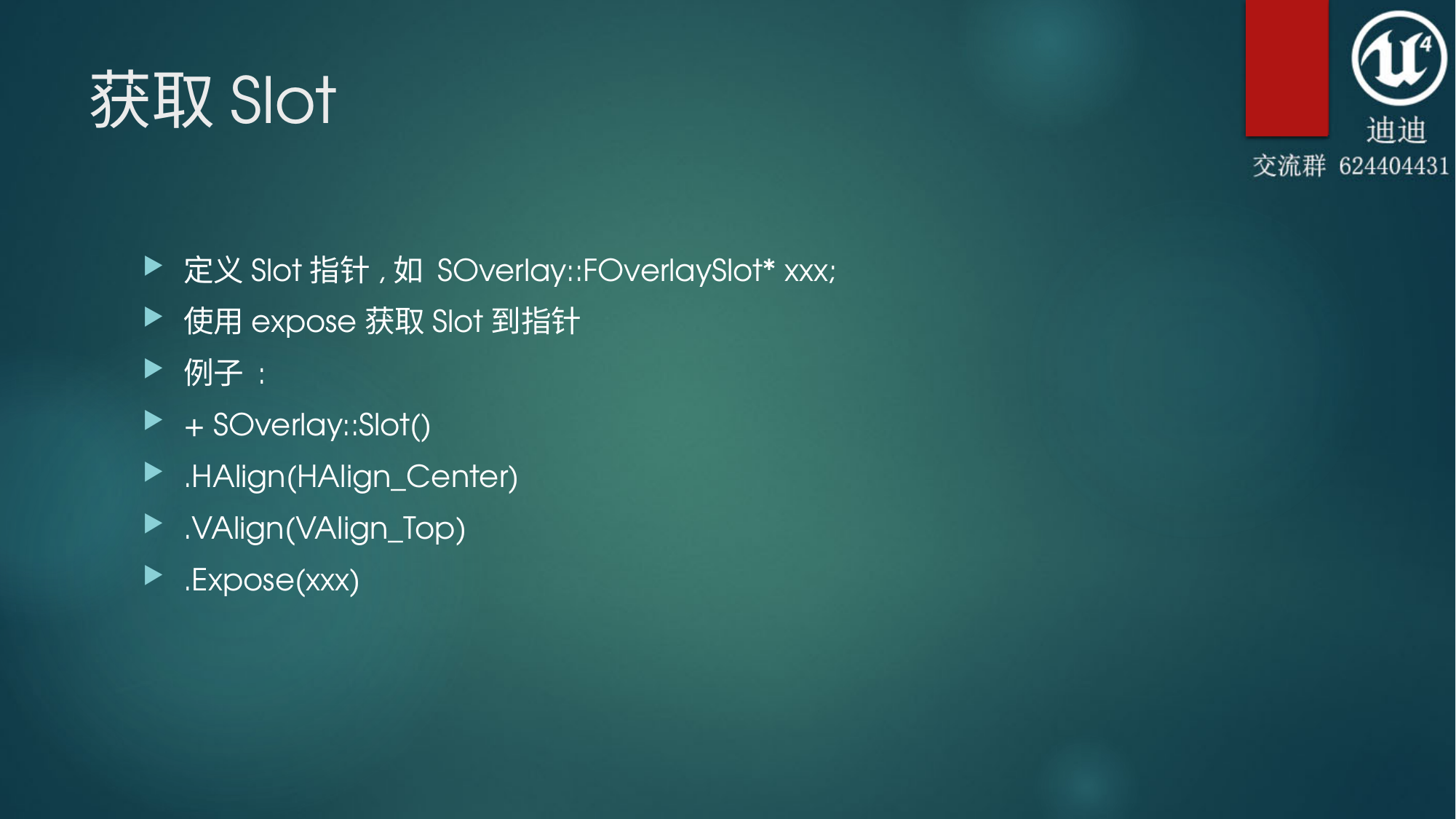

# 获取Slot
定义Slot指针,如 SOverlay::FOverlaySlot* xxx;
使用expose获取Slot到指针
例子 :
+ SOverlay::Slot()
.HAlign(HAlign_Center)
.VAlign(VAlign_Top)
.Expose(xxx)